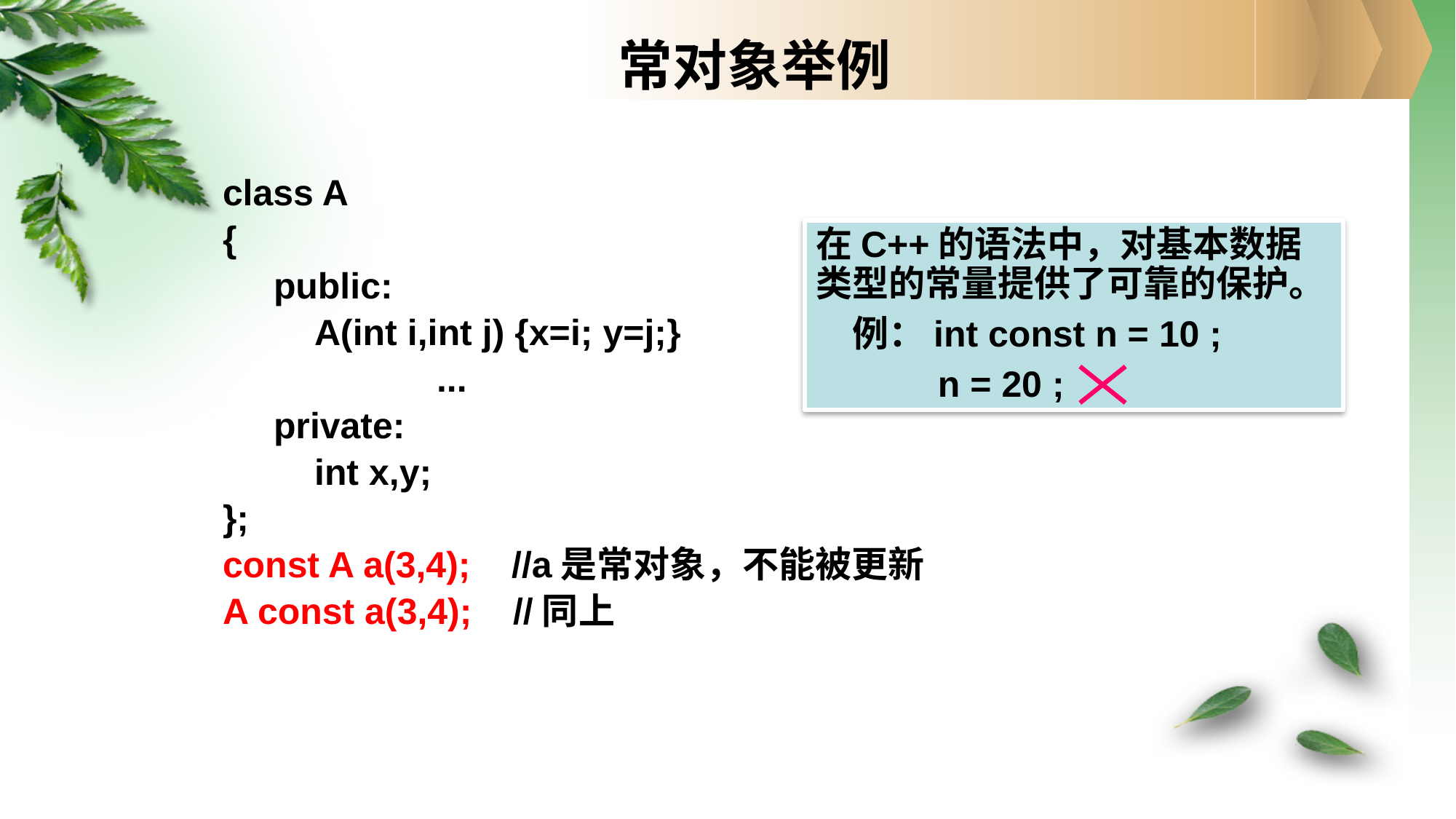

# 常对象举例
class A
{
     public:
         A(int i,int j) {x=i; y=j;}
                     ...
     private:
         int x,y;
};
const A a(3,4);    //a是常对象，不能被更新
A const a(3,4);    //同上
在C++的语法中，对基本数据类型的常量提供了可靠的保护。
　例：int const n = 10 ;
            n = 20 ;